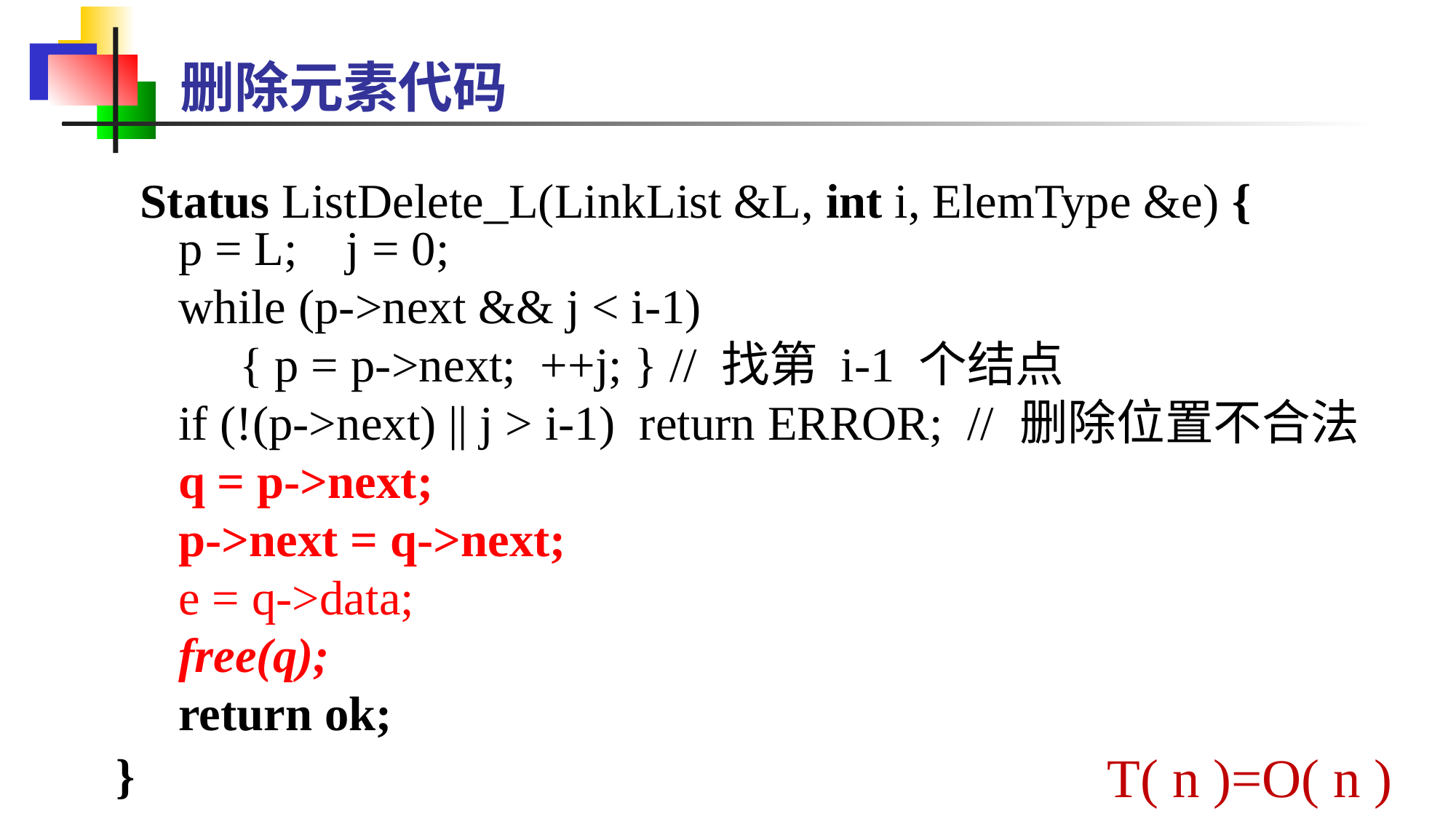

删除元素代码
  Status ListDelete_L(LinkList &L, int i, ElemType &e) {

}
p = L;    j = 0;
while (p->next && j < i-1)
     { p = p->next;  ++j; } // 找第 i-1 个结点
if (!(p->next) || j > i-1)  return ERROR;  // 删除位置不合法
q = p->next;
p->next = q->next;
e = q->data;
free(q);
return ok;

 T( n )=O( n )